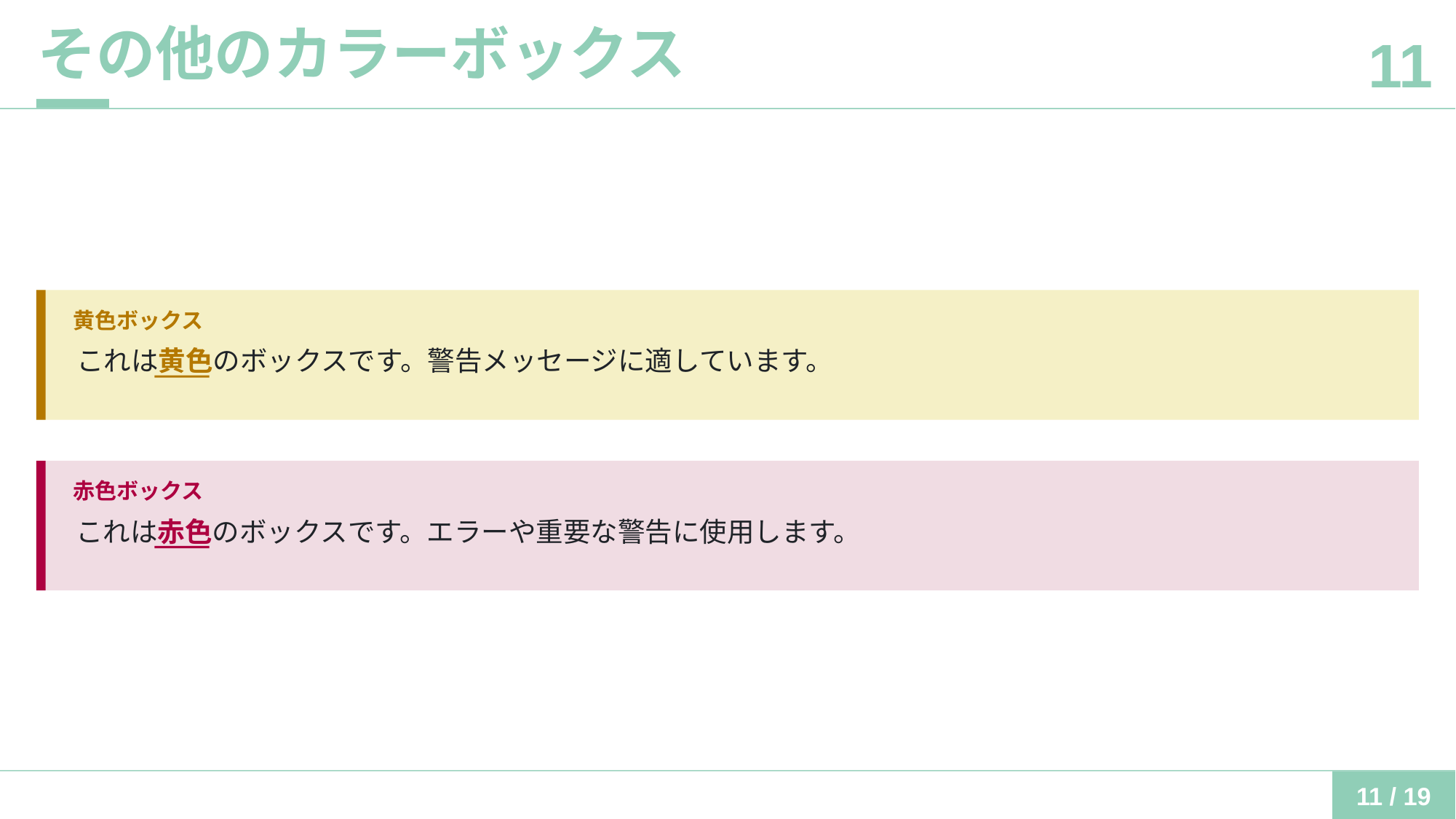

その他のカラーボックス
11

⻩⾊ボックス
これは⻩⾊のボックスです。警告メッセージに適しています。

⾚⾊ボックス
これは⾚⾊のボックスです。エラーや重要な警告に使⽤します。

11 / 19